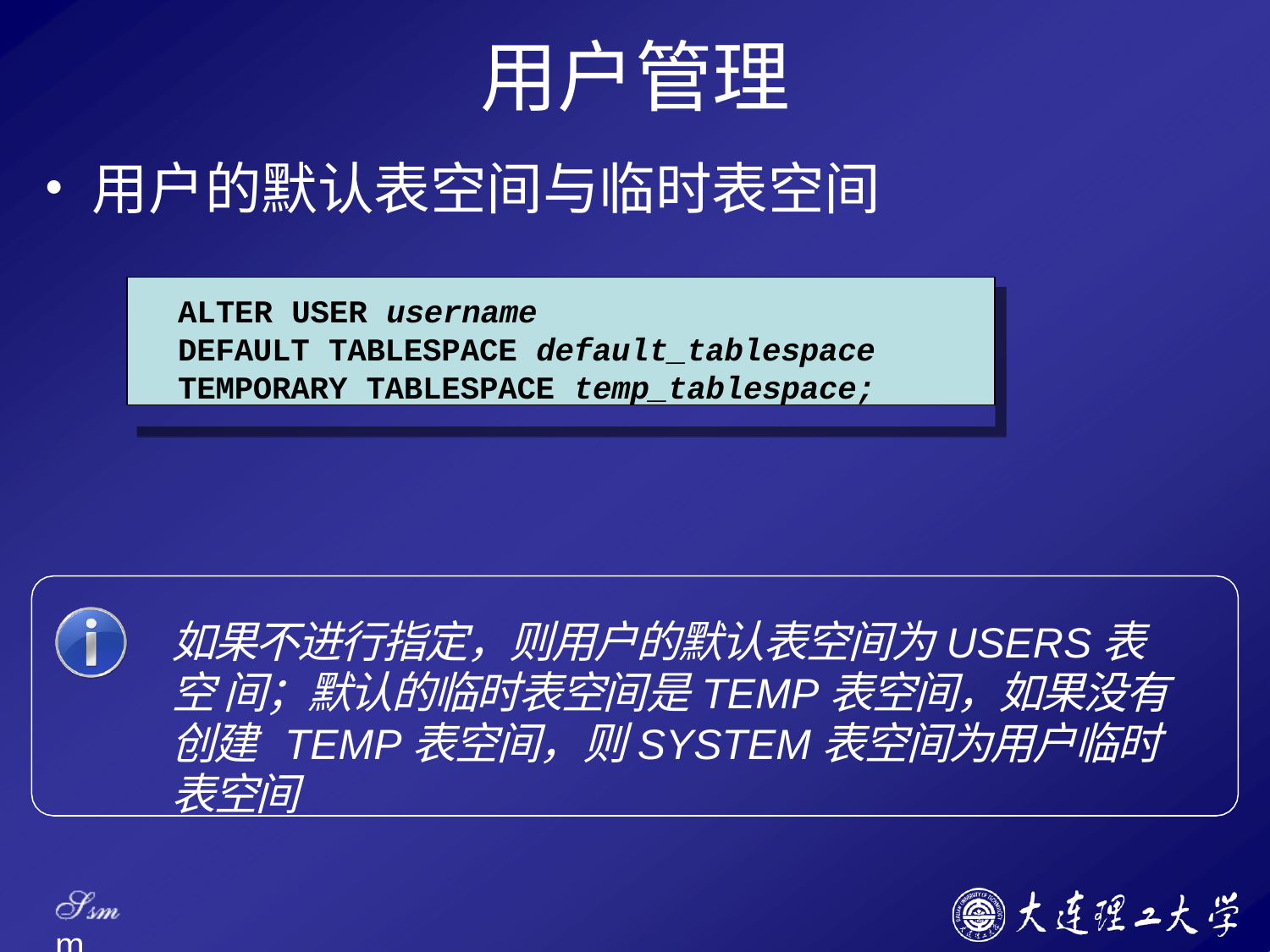

# 用户管理
用户的默认表空间与临时表空间
ALTER USER username
DEFAULT TABLESPACE default_tablespace
TEMPORARY TABLESPACE temp_tablespace;

如果不进行指定，则用户的默认表空间为USERS表空 间；默认的临时表空间是TEMP表空间，如果没有创建  TEMP表空间，则SYSTEM表空间为用户临时表空间

Ssm